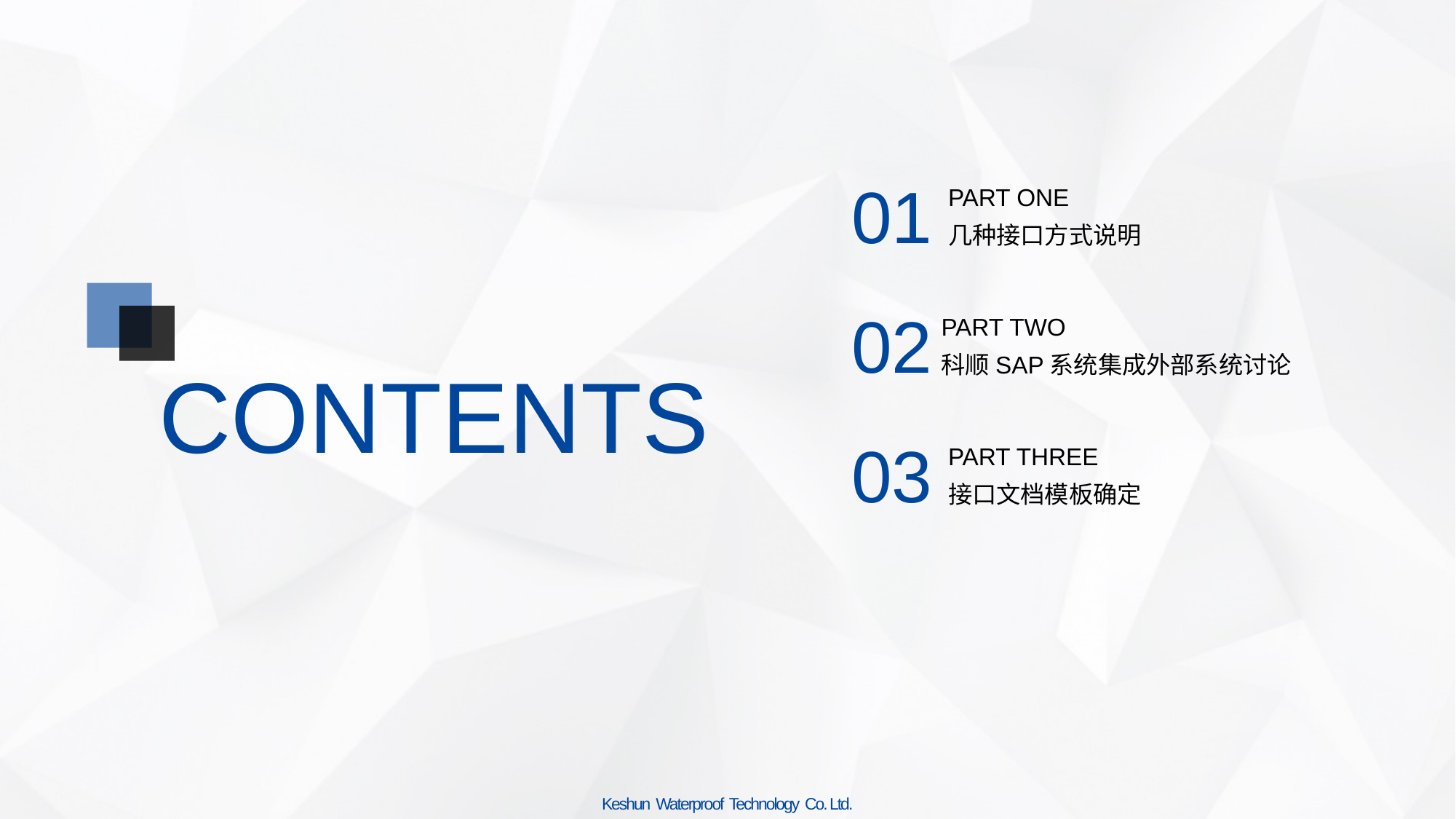

01
PART ONE
几种接口方式说明
02
PART TWO
科顺SAP系统集成外部系统讨论
03
PART THREE
接口文档模板确定

CONTENTS